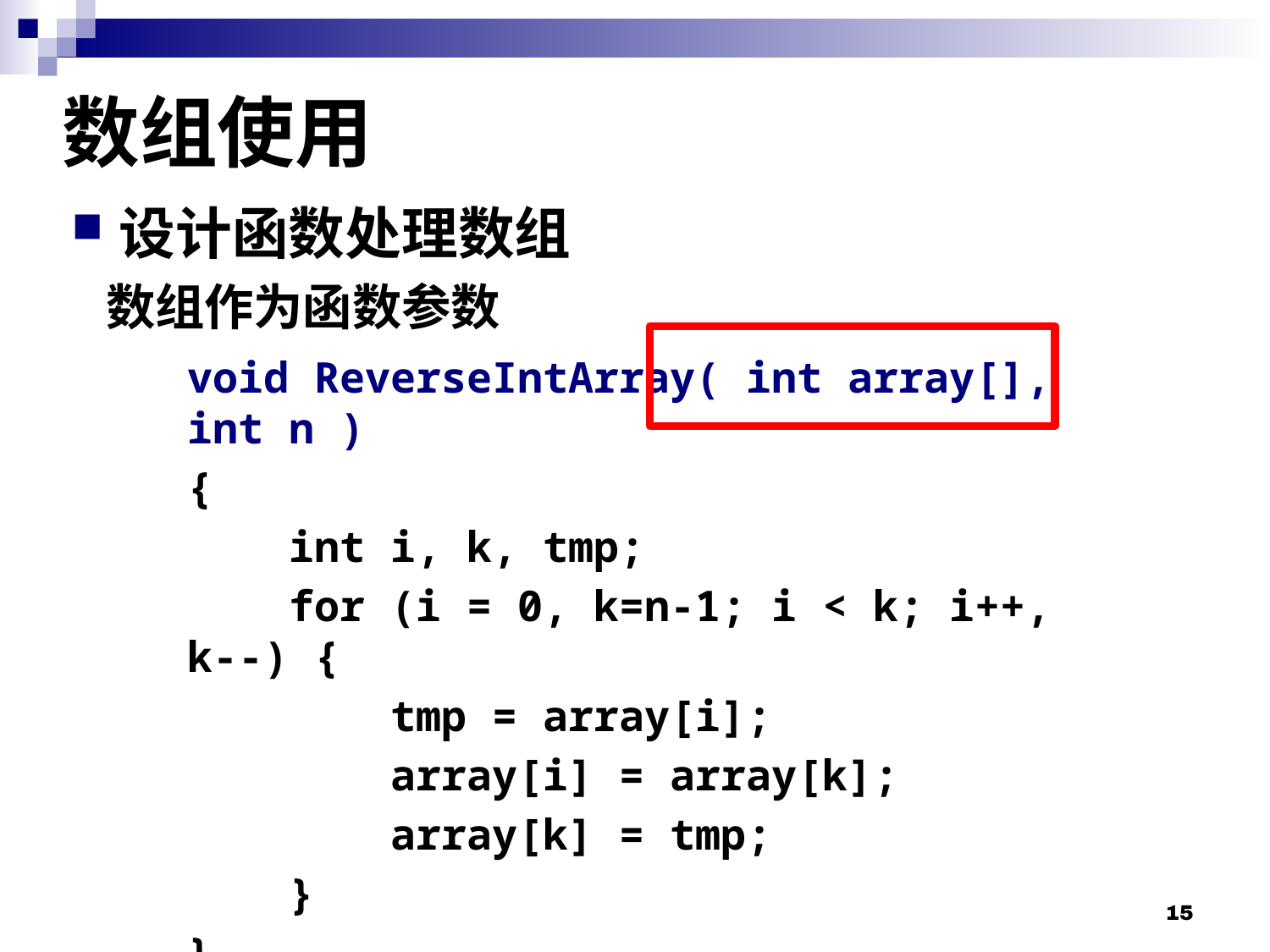

# 数组使用
设计函数处理数组
  数组作为函数参数

void ReverseIntArray( int array[], int n )
{
    int i, k, tmp;
    for (i = 0, k=n-1; i < k; i++, k--) {
        tmp = array[i];
        array[i] = array[k];
        array[k] = tmp;
    }
}
15